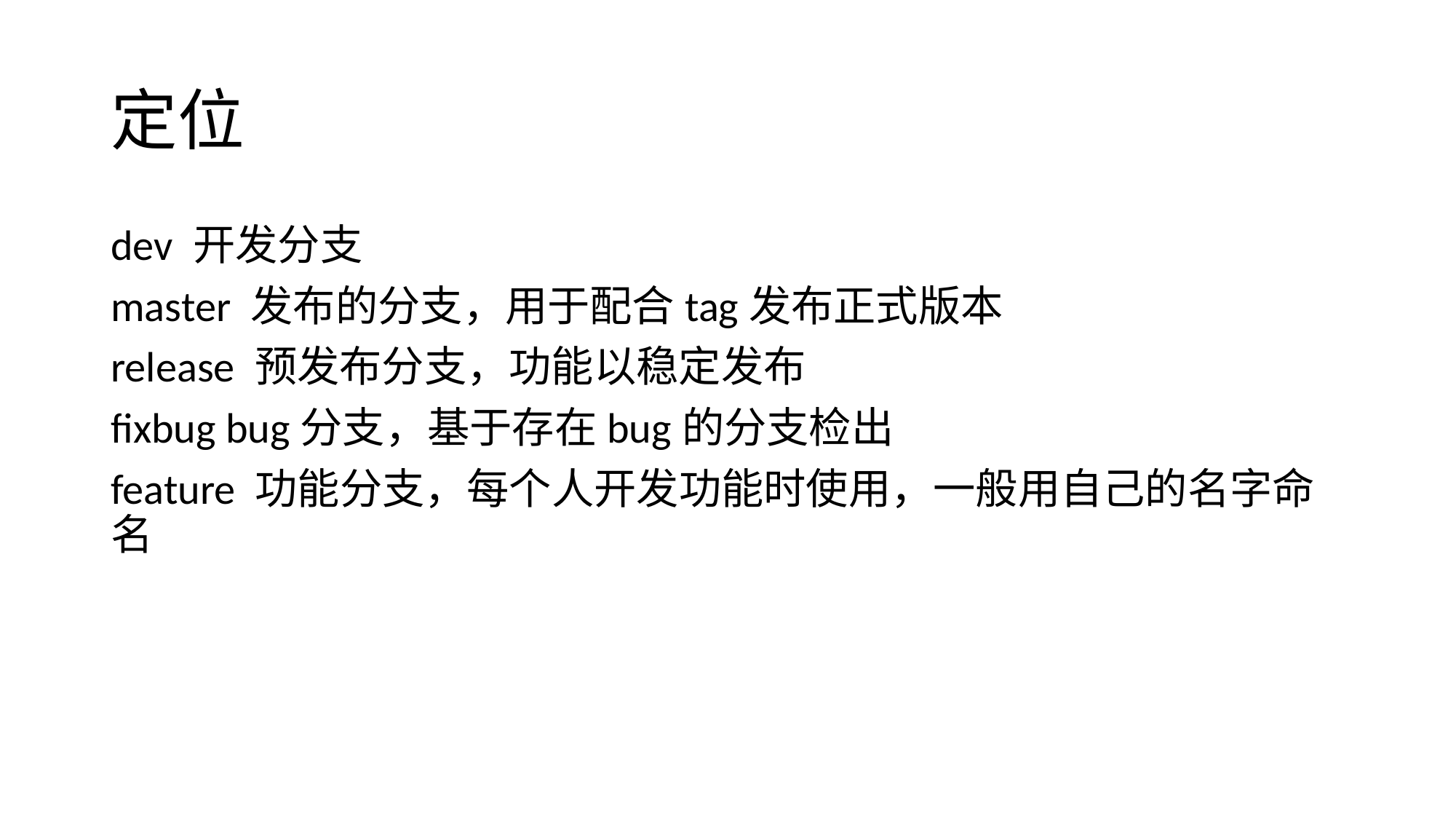

# 定位
dev 开发分支
master 发布的分支，用于配合tag发布正式版本
release 预发布分支，功能以稳定发布
fixbug bug分支，基于存在bug的分支检出
feature 功能分支，每个人开发功能时使用，一般用自己的名字命名